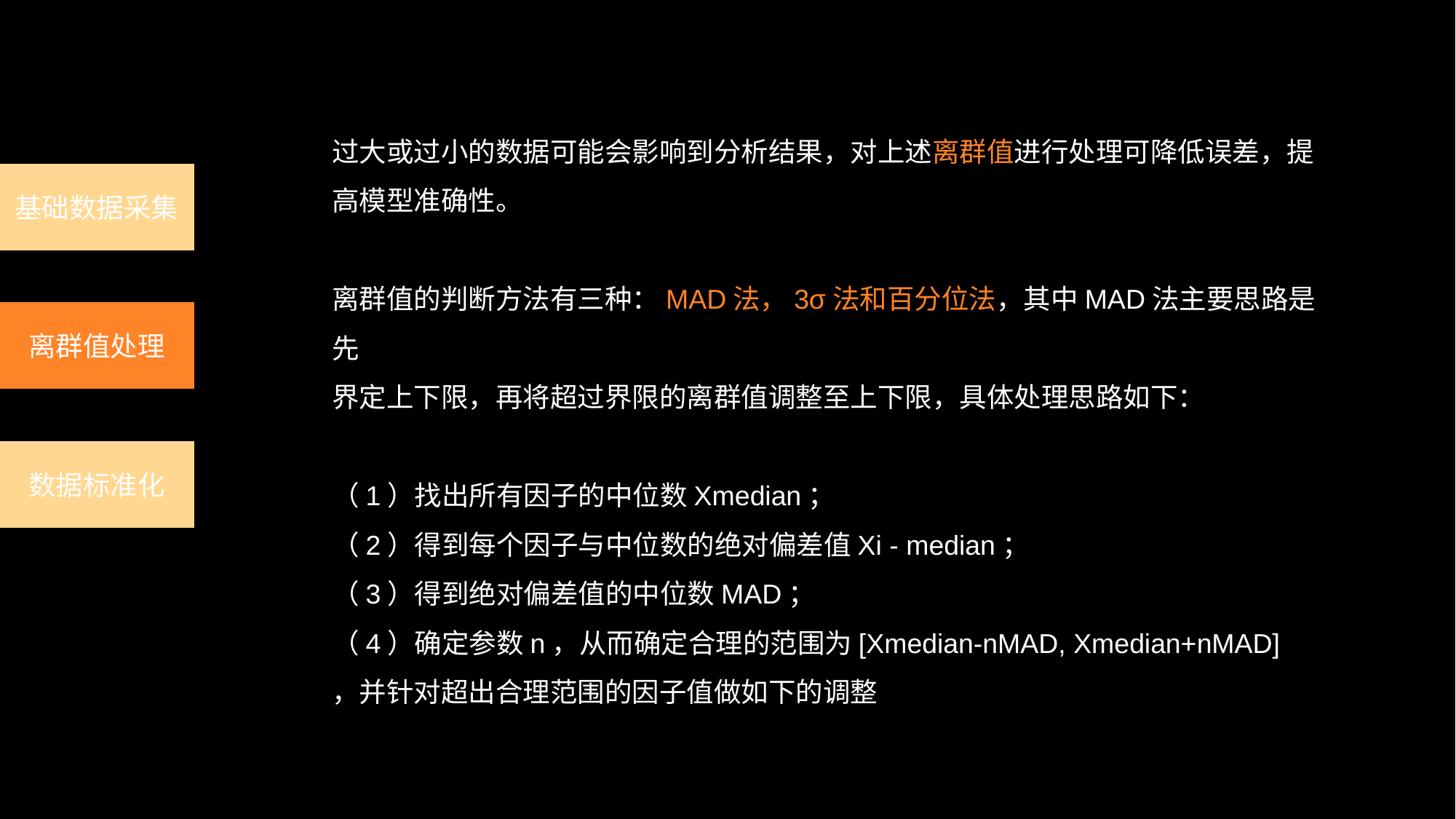

过大或过小的数据可能会影响到分析结果，对上述离群值进行处理可降低误差，提高模型准确性。

离群值的判断方法有三种：MAD法，3σ法和百分位法，其中MAD法主要思路是先
界定上下限，再将超过界限的离群值调整至上下限，具体处理思路如下：

（1）找出所有因子的中位数Xmedian；
（2）得到每个因子与中位数的绝对偏差值Xi - median；
（3）得到绝对偏差值的中位数MAD；
（4）确定参数n，从而确定合理的范围为[Xmedian-nMAD, Xmedian+nMAD]
，并针对超出合理范围的因子值做如下的调整
基础数据采集
离群值处理
数据标准化